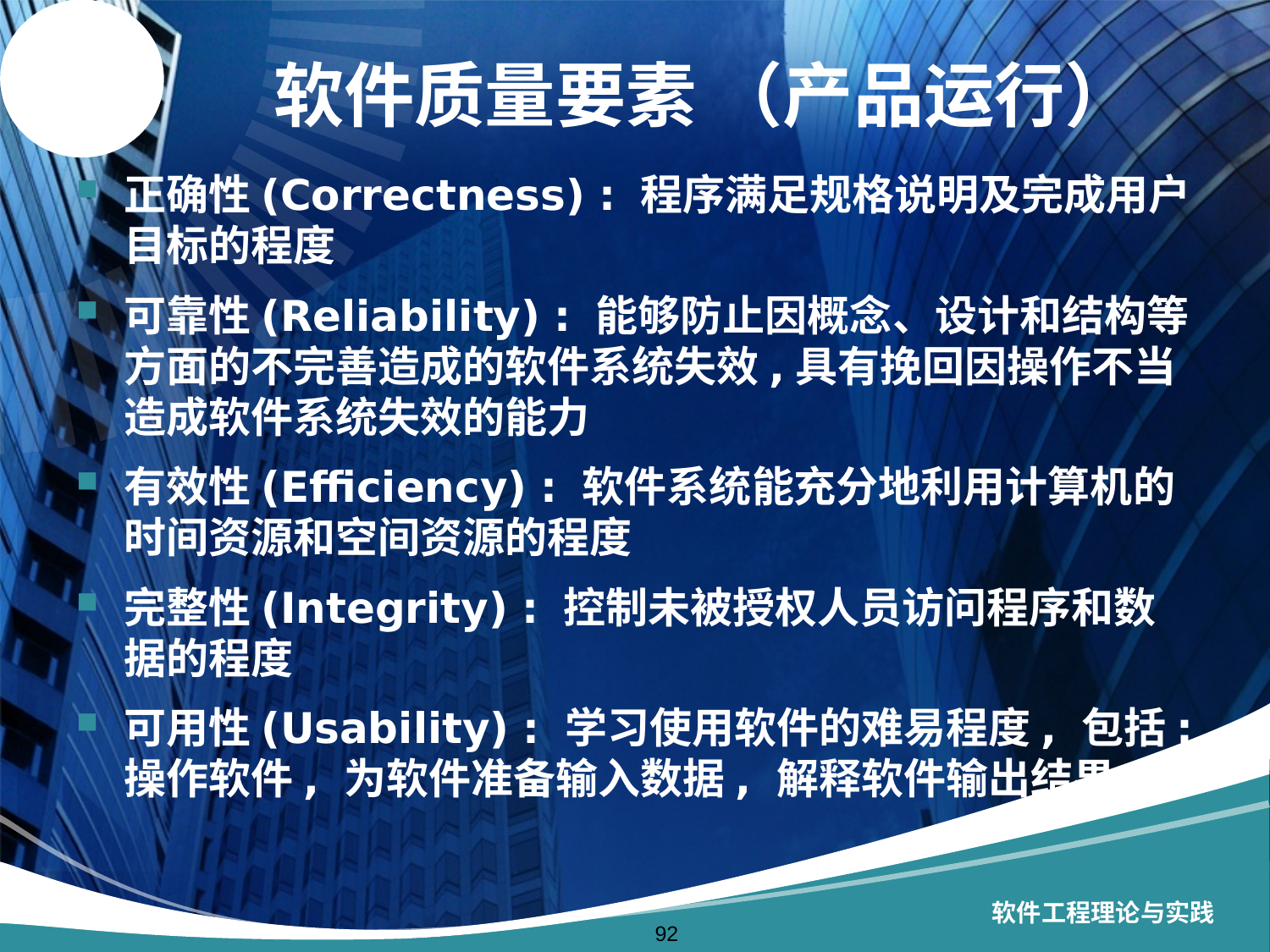

# 软件质量要素 （产品运行）
正确性(Correctness) : 程序满足规格说明及完成用户目标的程度
可靠性(Reliability) : 能够防止因概念、设计和结构等方面的不完善造成的软件系统失效,具有挽回因操作不当造成软件系统失效的能力
有效性(Efficiency) : 软件系统能充分地利用计算机的时间资源和空间资源的程度
完整性(Integrity) : 控制未被授权人员访问程序和数据的程度
可用性(Usability) : 学习使用软件的难易程度, 包括: 操作软件, 为软件准备输入数据, 解释软件输出结果
软件工程理论与实践
92